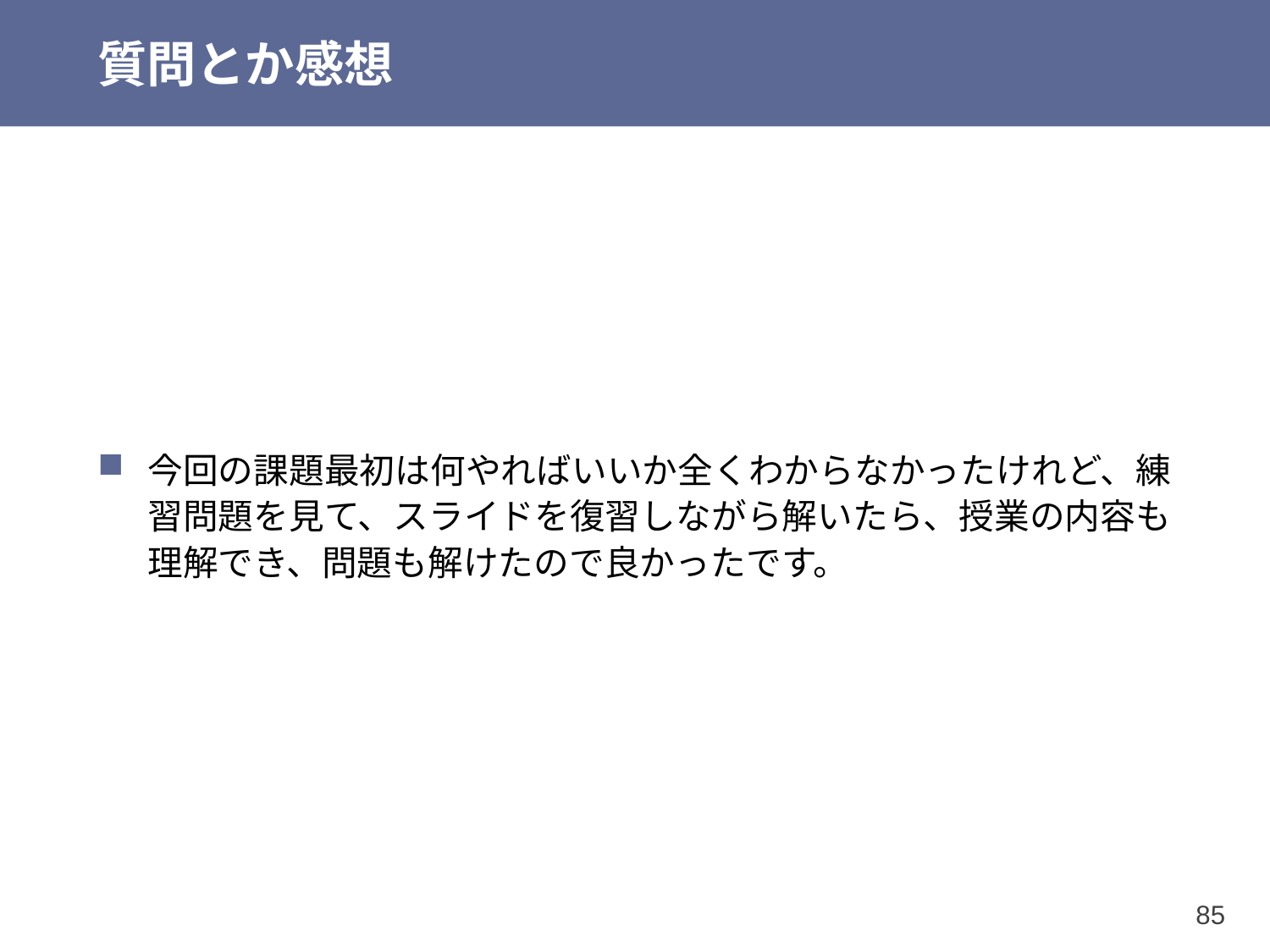

# 質問とか感想
今回の課題最初は何やればいいか全くわからなかったけれど、練習問題を見て、スライドを復習しながら解いたら、授業の内容も理解でき、問題も解けたので良かったです。